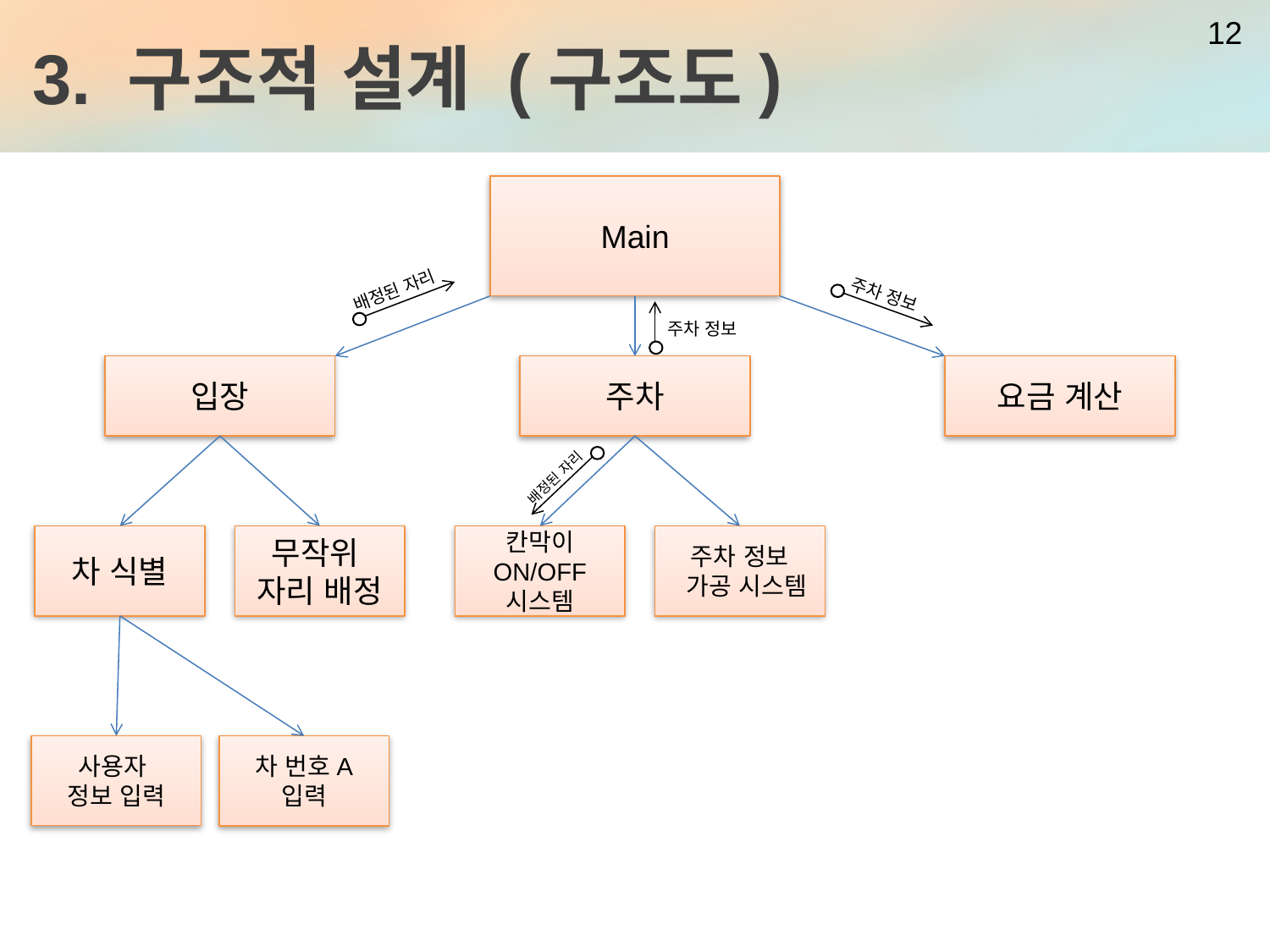

# 3. 구조적 설계 (구조도)
12
Main
배정된 자리

주차 정보

주차 정보

입장
주차
요금 계산

배정된 자리
차 식별
무작위
자리 배정
칸막이
ON/OFF
시스템
주차 정보
 가공 시스템
사용자
정보 입력
차 번호A
입력